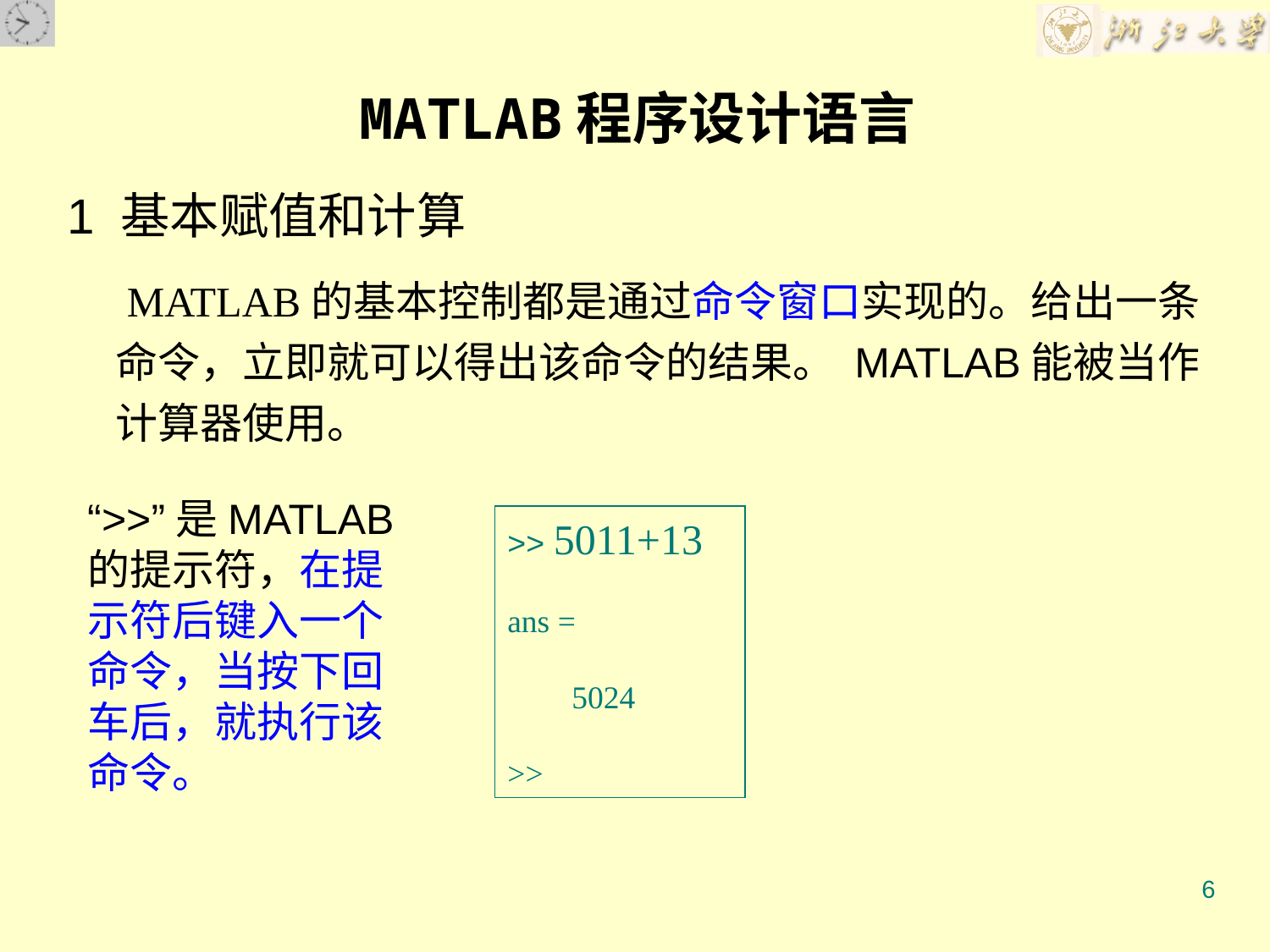

MATLAB程序设计语言
1 基本赋值和计算
     MATLAB的基本控制都是通过命令窗口实现的。给出一条命令，立即就可以得出该命令的结果。 MATLAB能被当作计算器使用。
“>>”是MATLAB的提示符，在提示符后键入一个命令，当按下回车后，就执行该命令。
>> 5011+13

ans =

        5024

>>
6